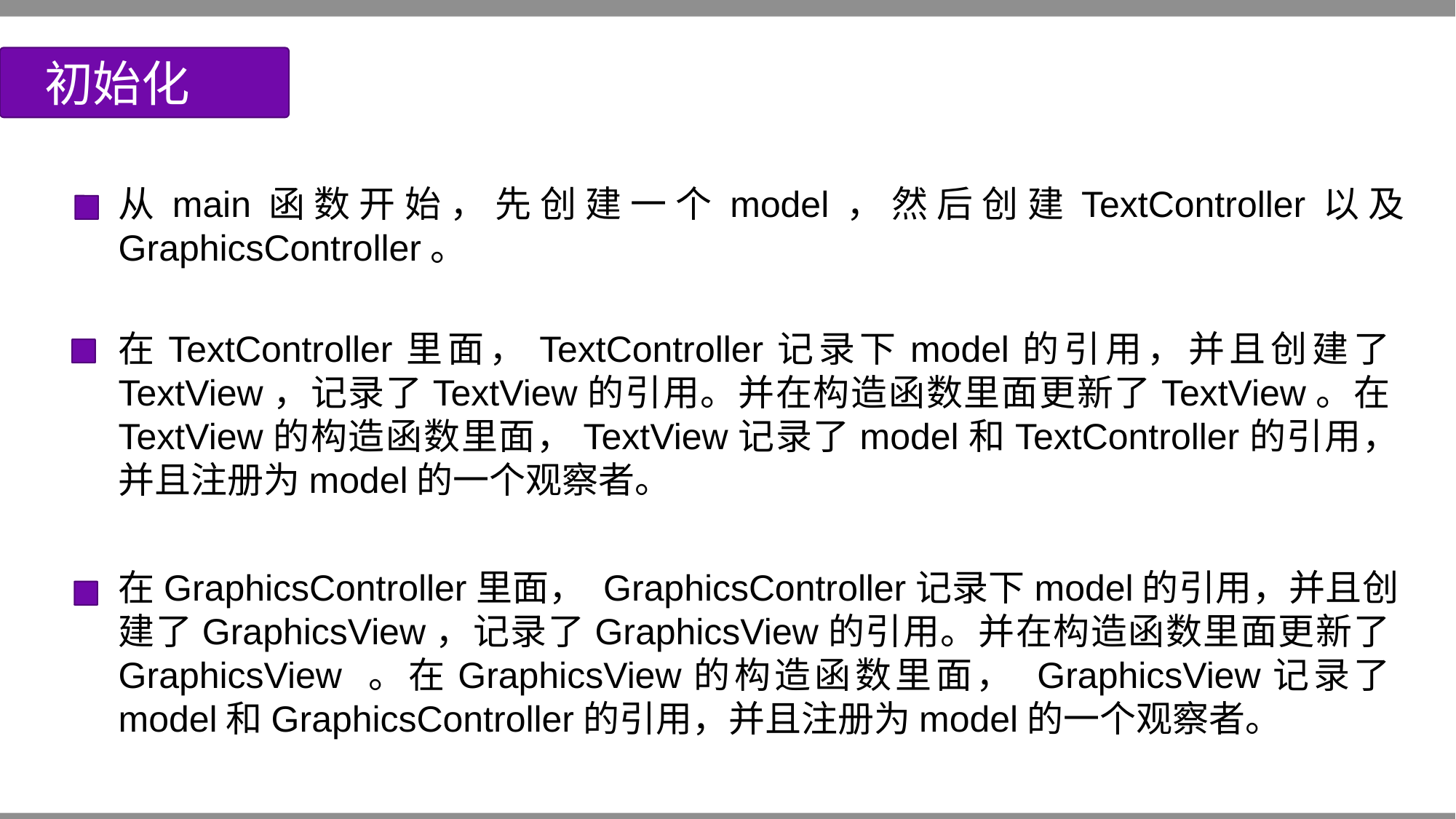

初始化
从main函数开始，先创建一个model，然后创建TextController以及GraphicsController。

在TextController里面，TextController记录下model的引用，并且创建了TextView，记录了TextView的引用。并在构造函数里面更新了TextView。在TextView的构造函数里面，TextView记录了model和TextController的引用，并且注册为model的一个观察者。

在GraphicsController里面， GraphicsController记录下model的引用，并且创建了GraphicsView，记录了GraphicsView的引用。并在构造函数里面更新了GraphicsView 。在GraphicsView的构造函数里面， GraphicsView记录了model和GraphicsController的引用，并且注册为model的一个观察者。